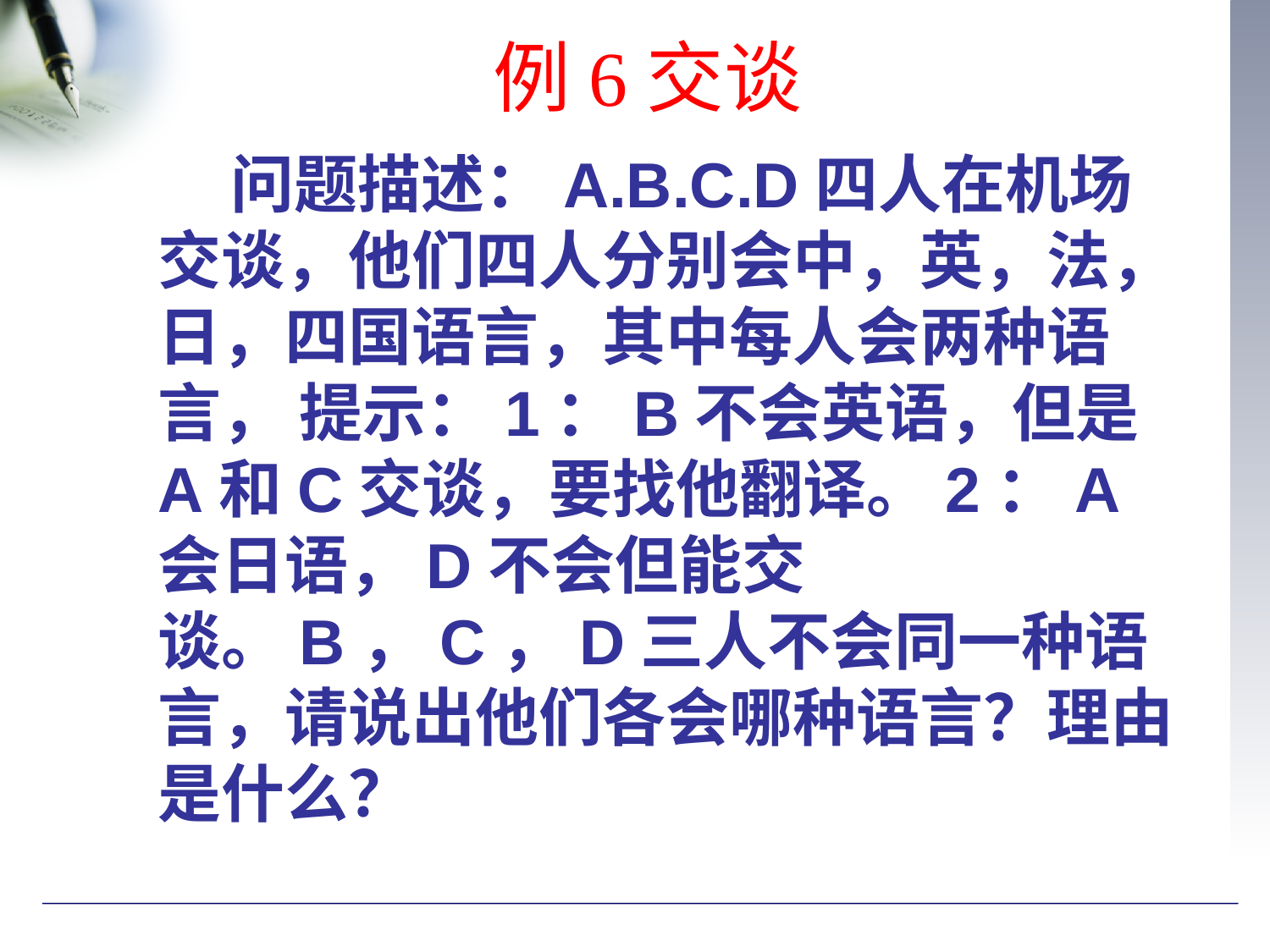

# 例6交谈
    问题描述：A.B.C.D四人在机场交谈，他们四人分别会中，英，法，日，四国语言，其中每人会两种语言， 提示：1：B不会英语，但是A和C交谈，要找他翻译。2：A会日语，D不会但能交谈。B，C，D三人不会同一种语言，请说出他们各会哪种语言？理由是什么？